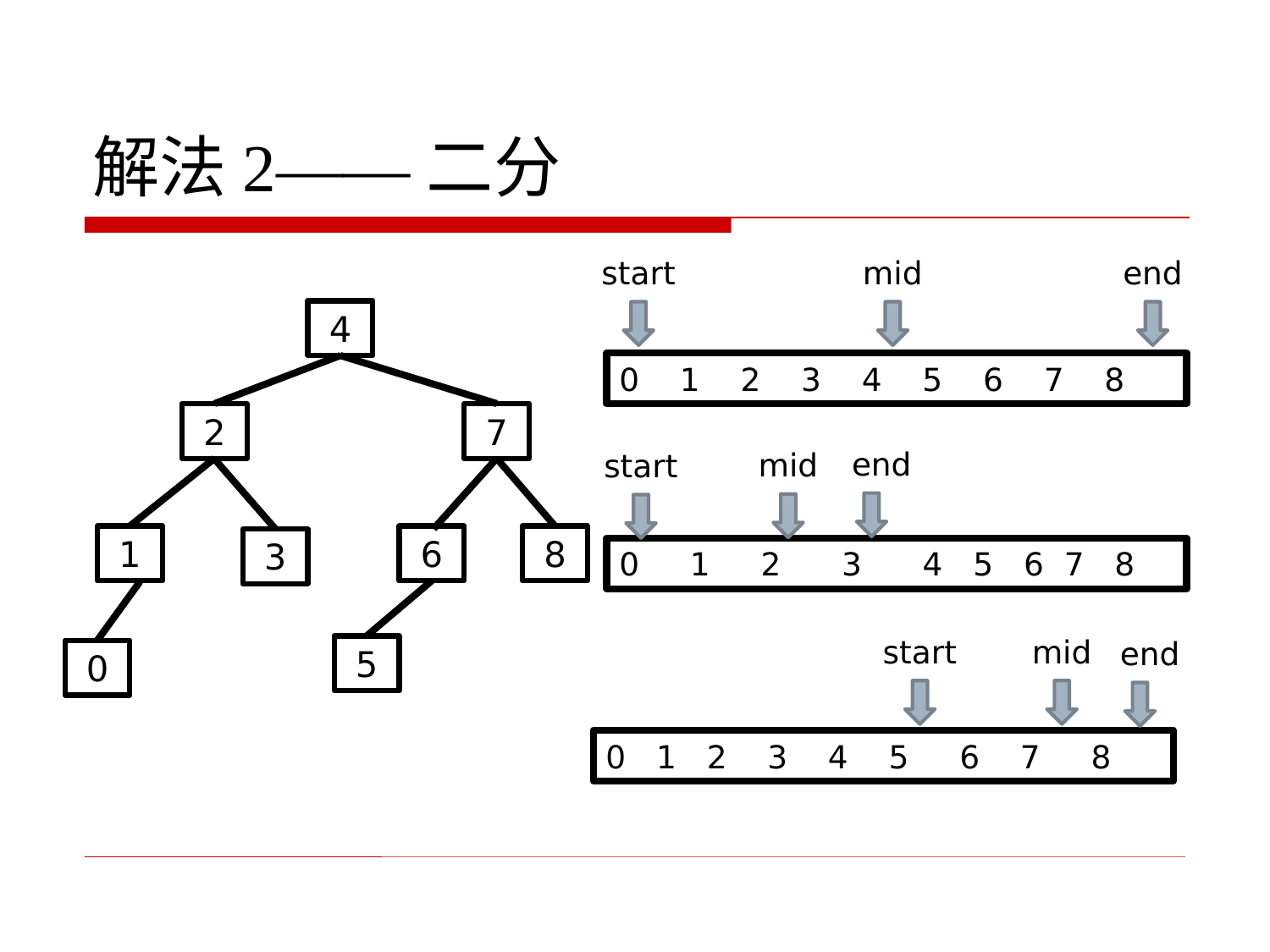

# 解法2——二分

start

mid

end

0    1    2    3    4    5    6    7    8
4
2
7
6
8
1
3
5
0
end

mid

start

0     1     2      3      4   5   6  7   8
start

mid

end

0   1   2    3    4    5     6    7     8